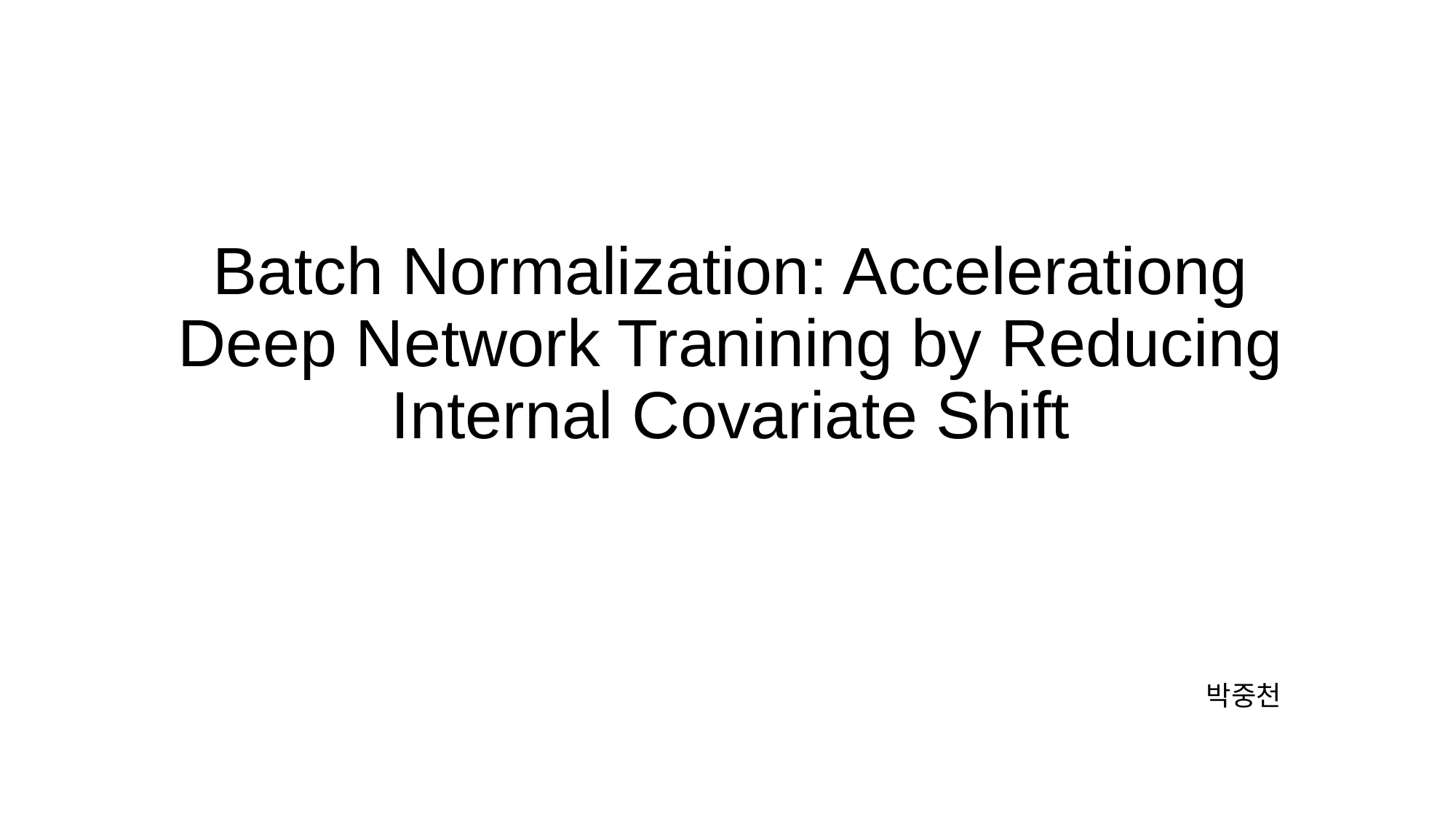

# Batch Normalization: Accelerationg Deep Network Tranining by Reducing Internal Covariate Shift
 박중천